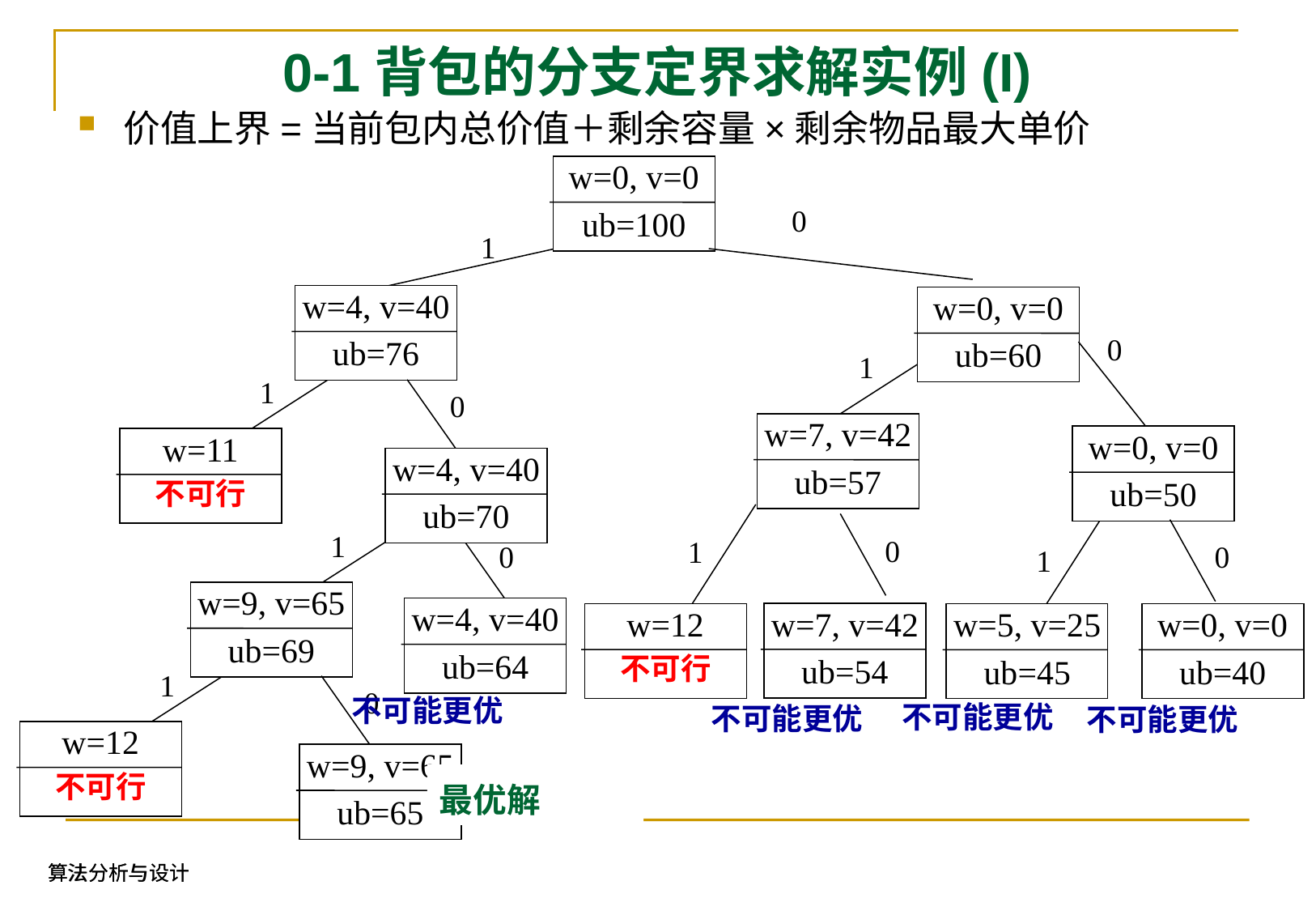

# 0-1背包的分支定界求解实例(I)
价值上界=当前包内总价值＋剩余容量×剩余物品最大单价
w=0, v=0
ub=100

0

1

w=4, v=40
ub=76

w=0, v=0
ub=60

0

1

1

0
w=7, v=42
ub=57

w=0, v=0
ub=50

w=11
不可行

w=4, v=40
ub=70

1

1

0

0
1

0
w=9, v=65
ub=69

w=4, v=40
ub=64

w=7, v=42
ub=54

w=12
不可行

w=5, v=25
ub=45

w=0, v=0
ub=40

1

0
不可能更优
不可能更优
不可能更优
不可能更优
w=12
不可行

w=9, v=65
ub=65

最优解
算法分析与设计
算法分析与设计